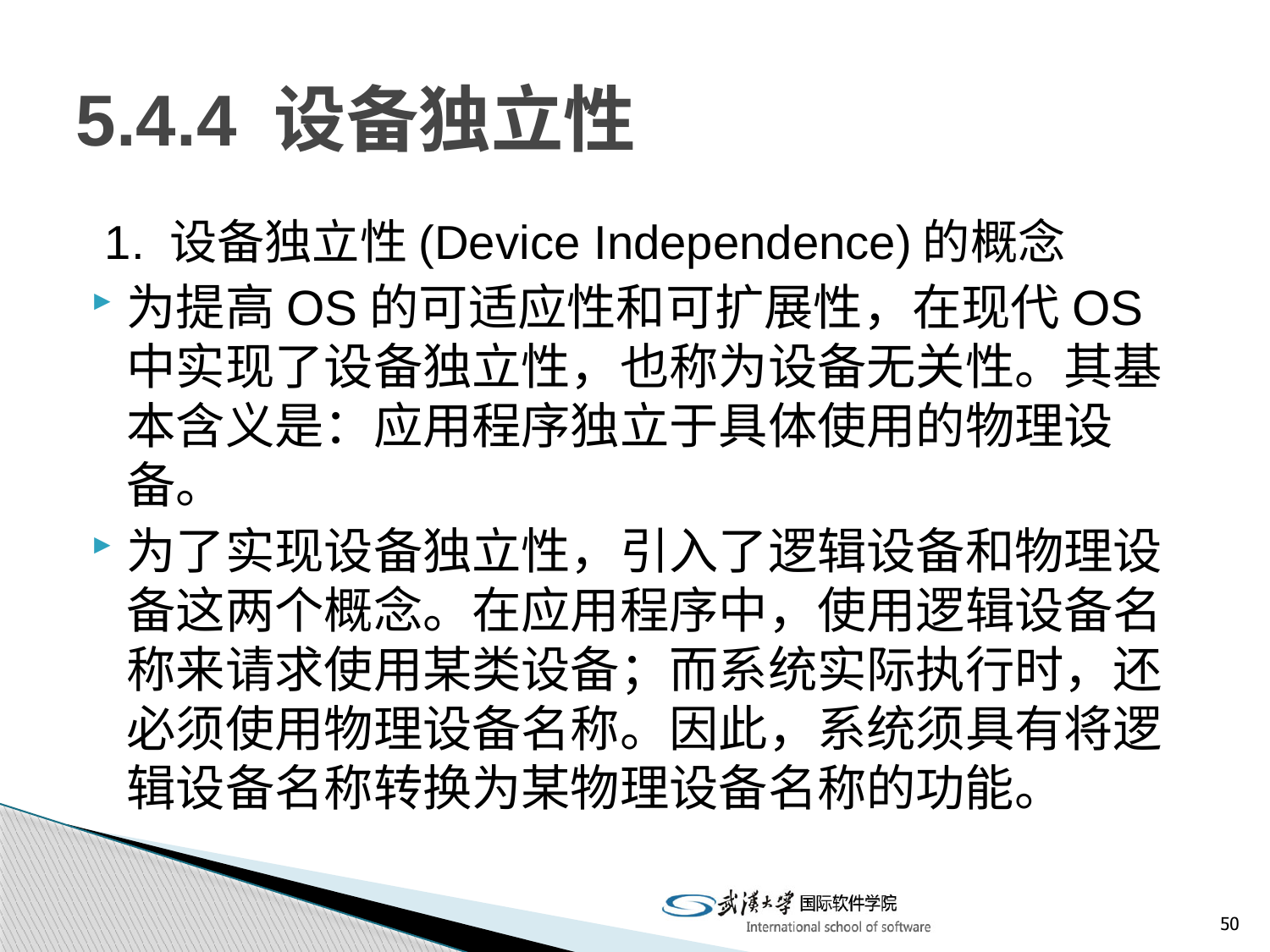

# 5.4.4 设备独立性
 1. 设备独立性(Device Independence)的概念
为提高OS的可适应性和可扩展性，在现代OS中实现了设备独立性，也称为设备无关性。其基本含义是：应用程序独立于具体使用的物理设备。
为了实现设备独立性，引入了逻辑设备和物理设备这两个概念。在应用程序中，使用逻辑设备名称来请求使用某类设备；而系统实际执行时，还必须使用物理设备名称。因此，系统须具有将逻辑设备名称转换为某物理设备名称的功能。
50